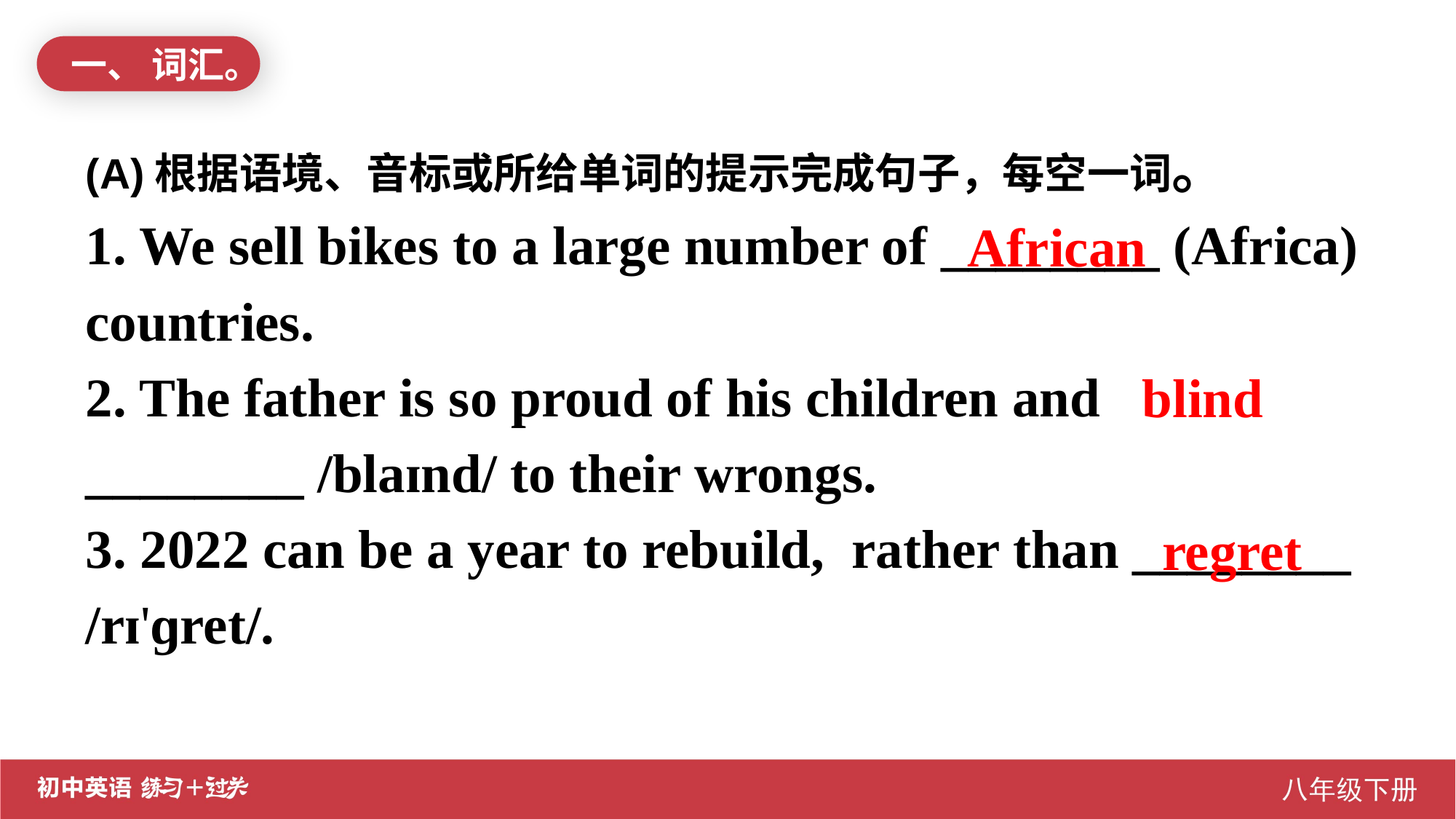

一、 词汇。
(A)根据语境、音标或所给单词的提示完成句子，每空一词。
1. We sell bikes to a large number of ________ (Africa) countries.
2. The father is so proud of his children and ________ /blaɪnd/ to their wrongs.
3. 2022 can be a year to rebuild,  rather than ________ /rɪ'ɡret/.
African
blind
regret